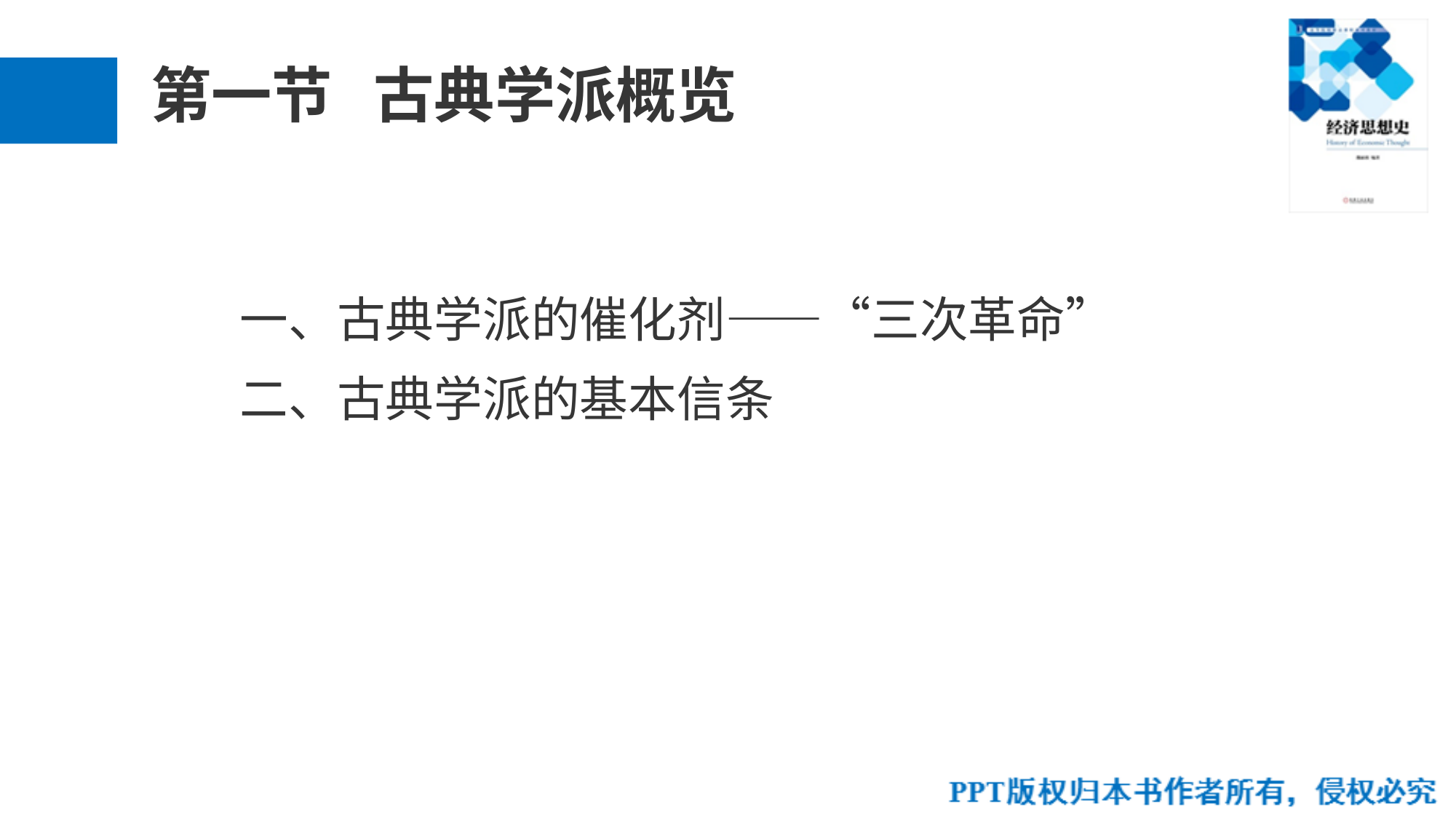

# 第一节   古典学派概览
一、古典学派的催化剂——“三次革命”
二、古典学派的基本信条